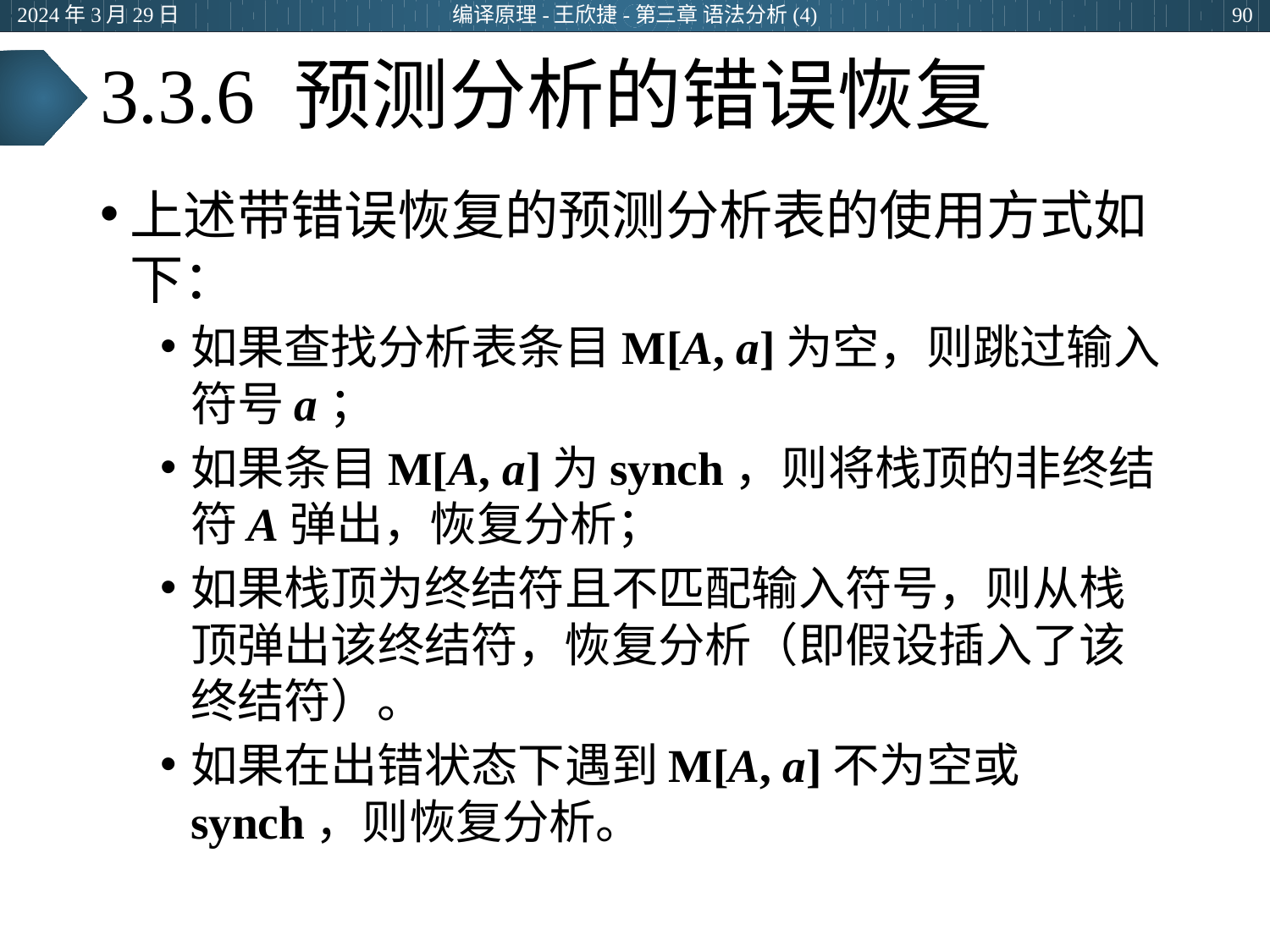

2024年3月29日
编译原理-王欣捷-第三章 语法分析(4)
90
# 3.3.6 预测分析的错误恢复
上述带错误恢复的预测分析表的使用方式如下：
如果查找分析表条目M[A, a]为空，则跳过输入符号a；
如果条目M[A, a]为synch，则将栈顶的非终结符A弹出，恢复分析；
如果栈顶为终结符且不匹配输入符号，则从栈顶弹出该终结符，恢复分析（即假设插入了该终结符）。
如果在出错状态下遇到M[A, a]不为空或synch，则恢复分析。